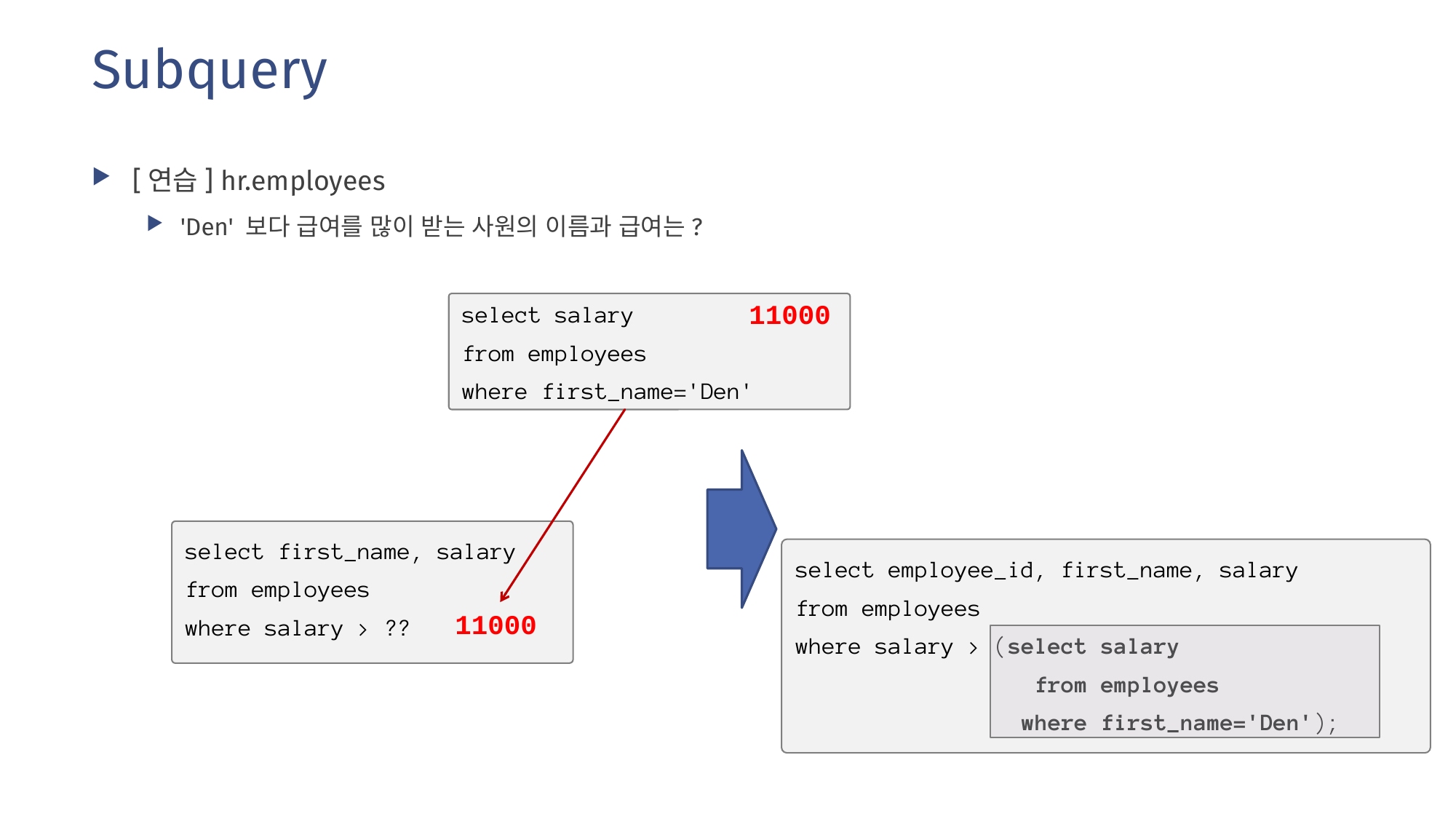

# Subquery
[연습] hr.employees
'Den' 보다 급여를 많이 받는 사원의 이름과 급여는?

11000
select salary
from employees
where first_name='Den'

select first_name, salary
from employees
where salary > ??
select employee_id, first_name, salary
from employees
where salary > (select salary
                  from employees
                 where first_name='Den');
11000